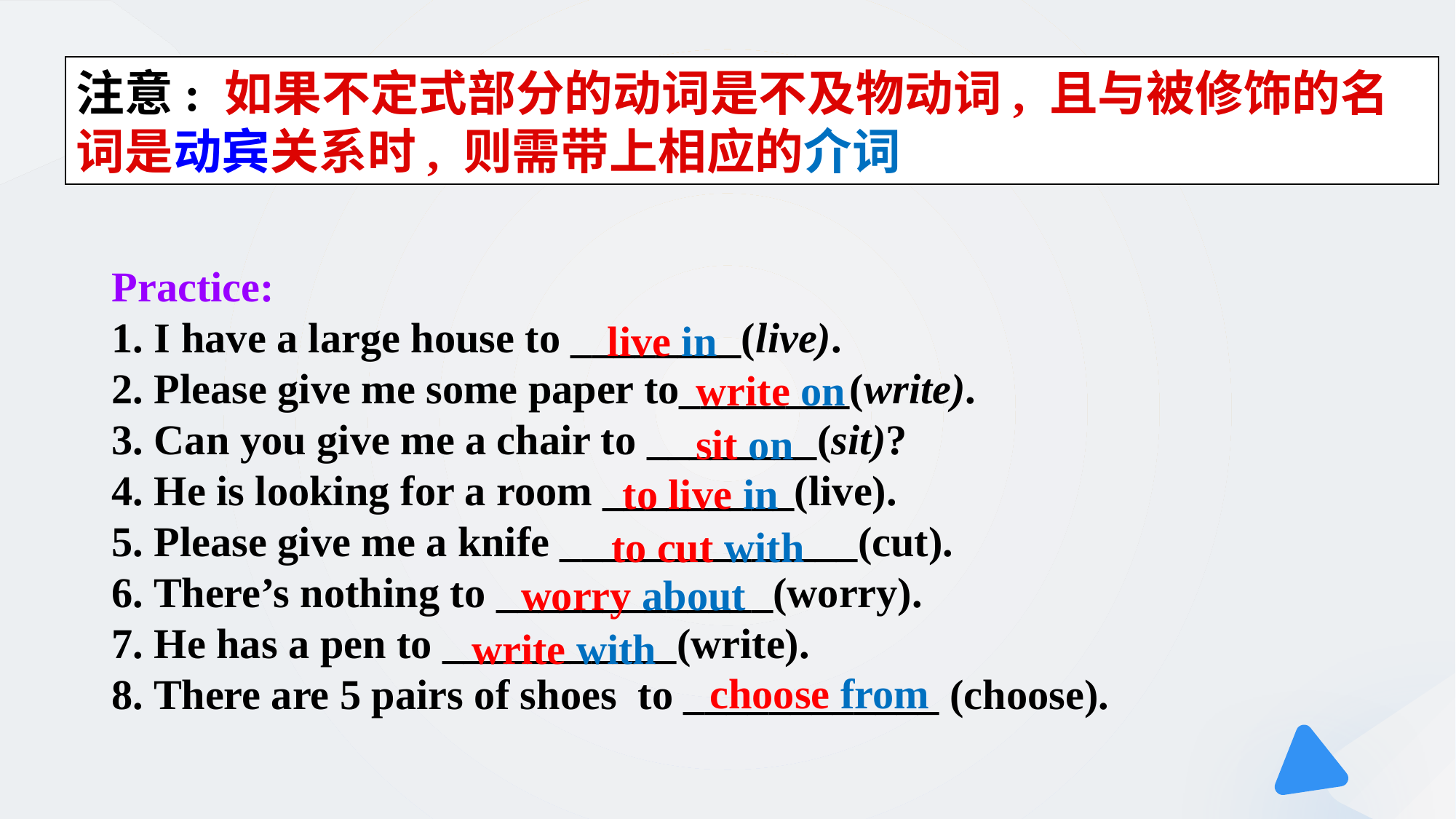

注意: 如果不定式部分的动词是不及物动词, 且与被修饰的名词是动宾关系时, 则需带上相应的介词
Practice:
1. I have a large house to ________(live).
2. Please give me some paper to________(write).
3. Can you give me a chair to ________(sit)?
4. He is looking for a room _________(live).
5. Please give me a knife ______________(cut).
6. There’s nothing to _____________(worry).
7. He has a pen to ___________(write).
8. There are 5 pairs of shoes  to ____________ (choose).
live in
  write on
 sit on
to live in
to cut with
worry about
write with
choose from